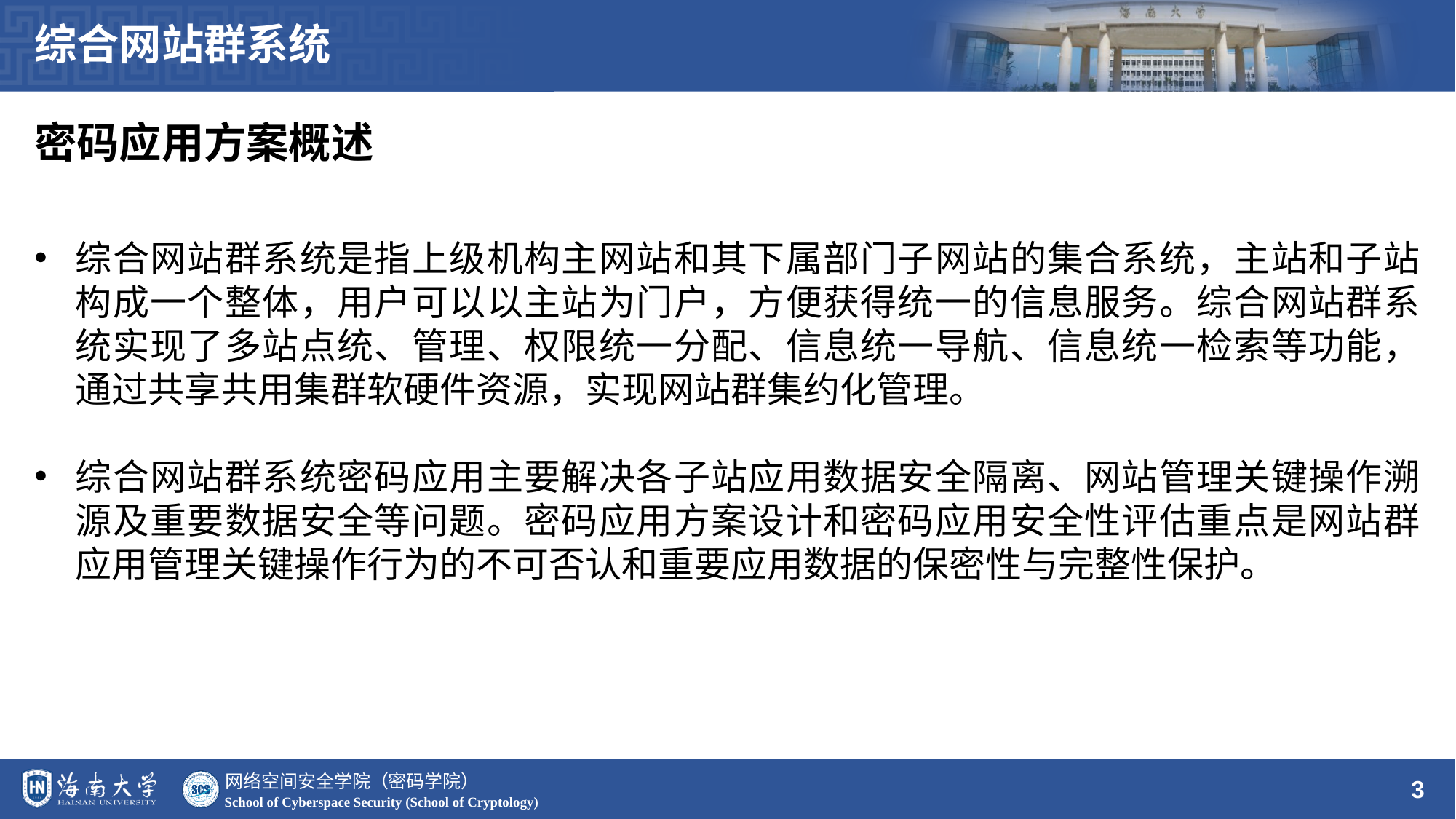

综合网站群系统
密码应用方案概述

综合网站群系统是指上级机构主网站和其下属部门子网站的集合系统，主站和子站构成一个整体，用户可以以主站为门户，方便获得统一的信息服务。综合网站群系统实现了多站点统、管理、权限统一分配、信息统一导航、信息统一检索等功能，通过共享共用集群软硬件资源，实现网站群集约化管理。

综合网站群系统密码应用主要解决各子站应用数据安全隔离、网站管理关键操作溯源及重要数据安全等问题。密码应用方案设计和密码应用安全性评估重点是网站群应用管理关键操作行为的不可否认和重要应用数据的保密性与完整性保护。
3